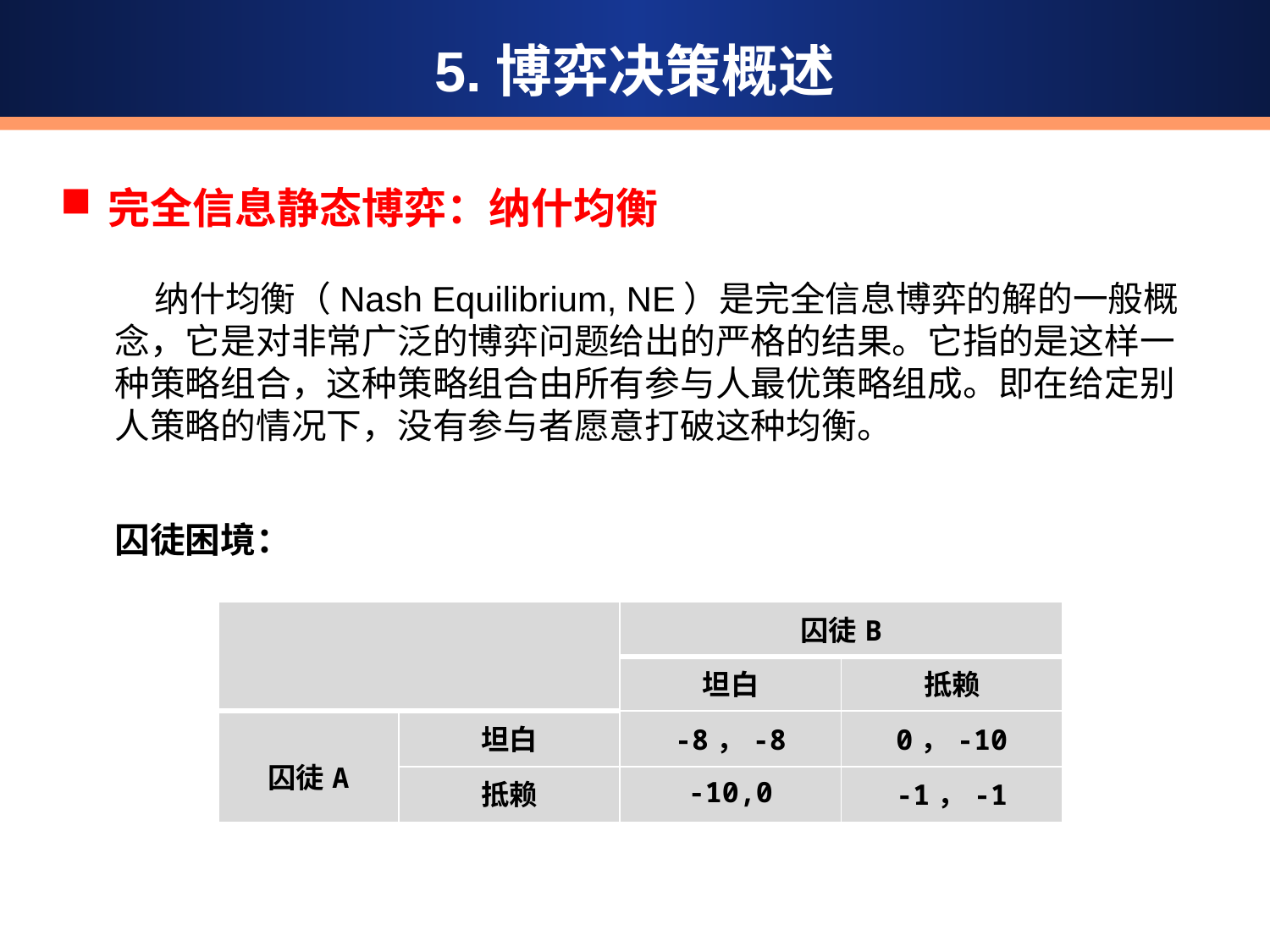

5.博弈决策概述
完全信息静态博弈：纳什均衡
    纳什均衡（Nash Equilibrium, NE）是完全信息博弈的解的一般概念，它是对非常广泛的博弈问题给出的严格的结果。它指的是这样一种策略组合，这种策略组合由所有参与人最优策略组成。即在给定别人策略的情况下，没有参与者愿意打破这种均衡。
囚徒困境：
|  |  | 囚徒B |  |
| --- | --- | --- | --- |
|  |  | 坦白 | 抵赖 |
| 囚徒A | 坦白 | -8，-8 | 0，-10 |
|  | 抵赖 | -10,0 | -1，-1 |